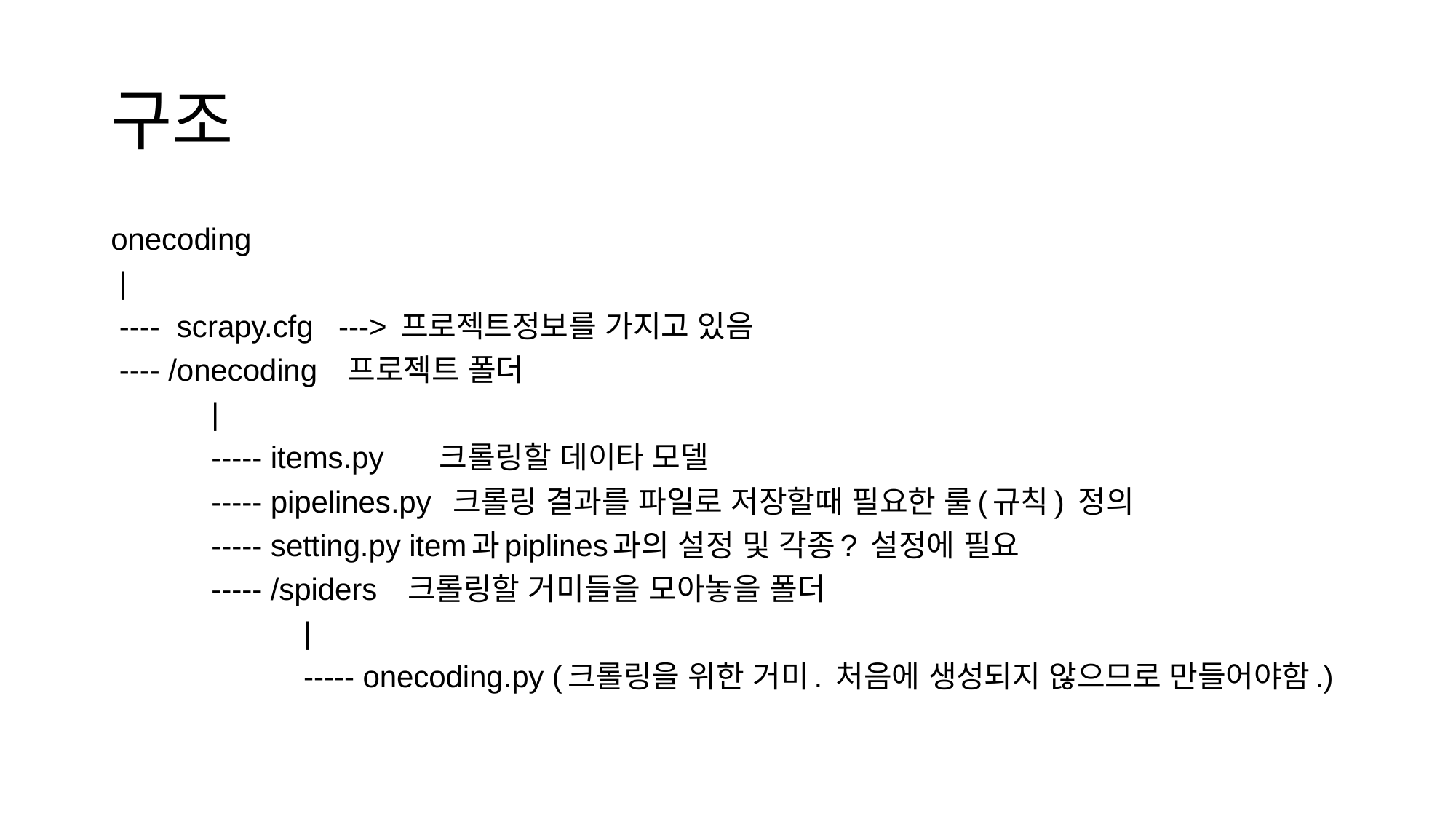

# 구조
onecoding
 |
 ----  scrapy.cfg   ---> 프로젝트정보를 가지고 있음
 ---- /onecoding   프로젝트 폴더
            |
            ----- items.py      크롤링할 데이타 모델
            ----- pipelines.py  크롤링 결과를 파일로 저장할때 필요한 룰(규칙) 정의
            ----- setting.py item과piplines과의 설정 및 각종? 설정에 필요
            ----- /spiders   크롤링할 거미들을 모아놓을 폴더
                       |
                       ----- onecoding.py (크롤링을 위한 거미. 처음에 생성되지 않으므로 만들어야함.)